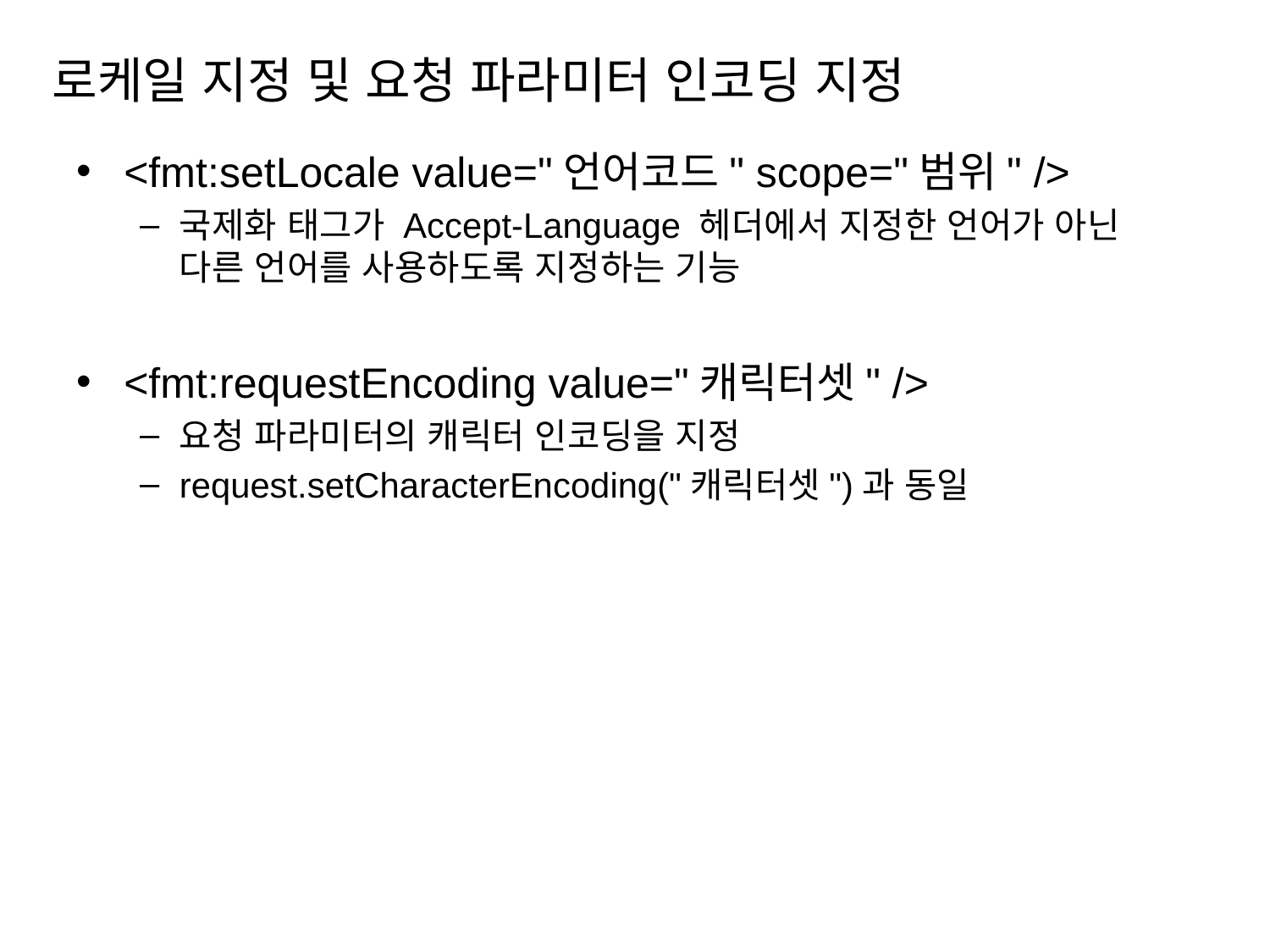

# 로케일 지정 및 요청 파라미터 인코딩 지정
<fmt:setLocale value="언어코드" scope="범위" />
국제화 태그가 Accept-Language 헤더에서 지정한 언어가 아닌 다른 언어를 사용하도록 지정하는 기능

<fmt:requestEncoding value="캐릭터셋" />
요청 파라미터의 캐릭터 인코딩을 지정
request.setCharacterEncoding("캐릭터셋")과 동일